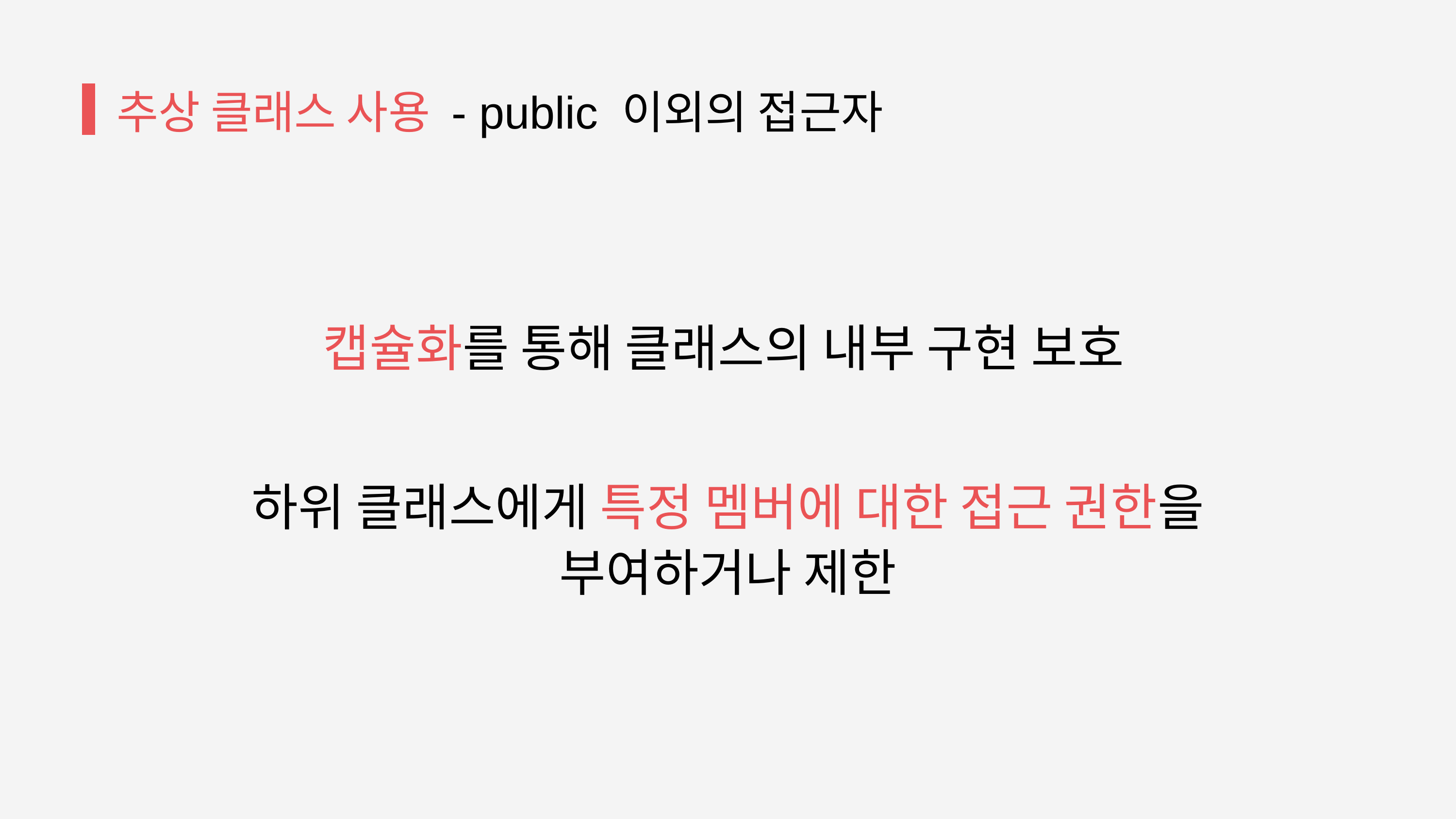

추상 클래스 사용 - public 이외의 접근자

캡슐화를 통해 클래스의 내부 구현 보호
하위 클래스에게 특정 멤버에 대한 접근 권한을 부여하거나 제한